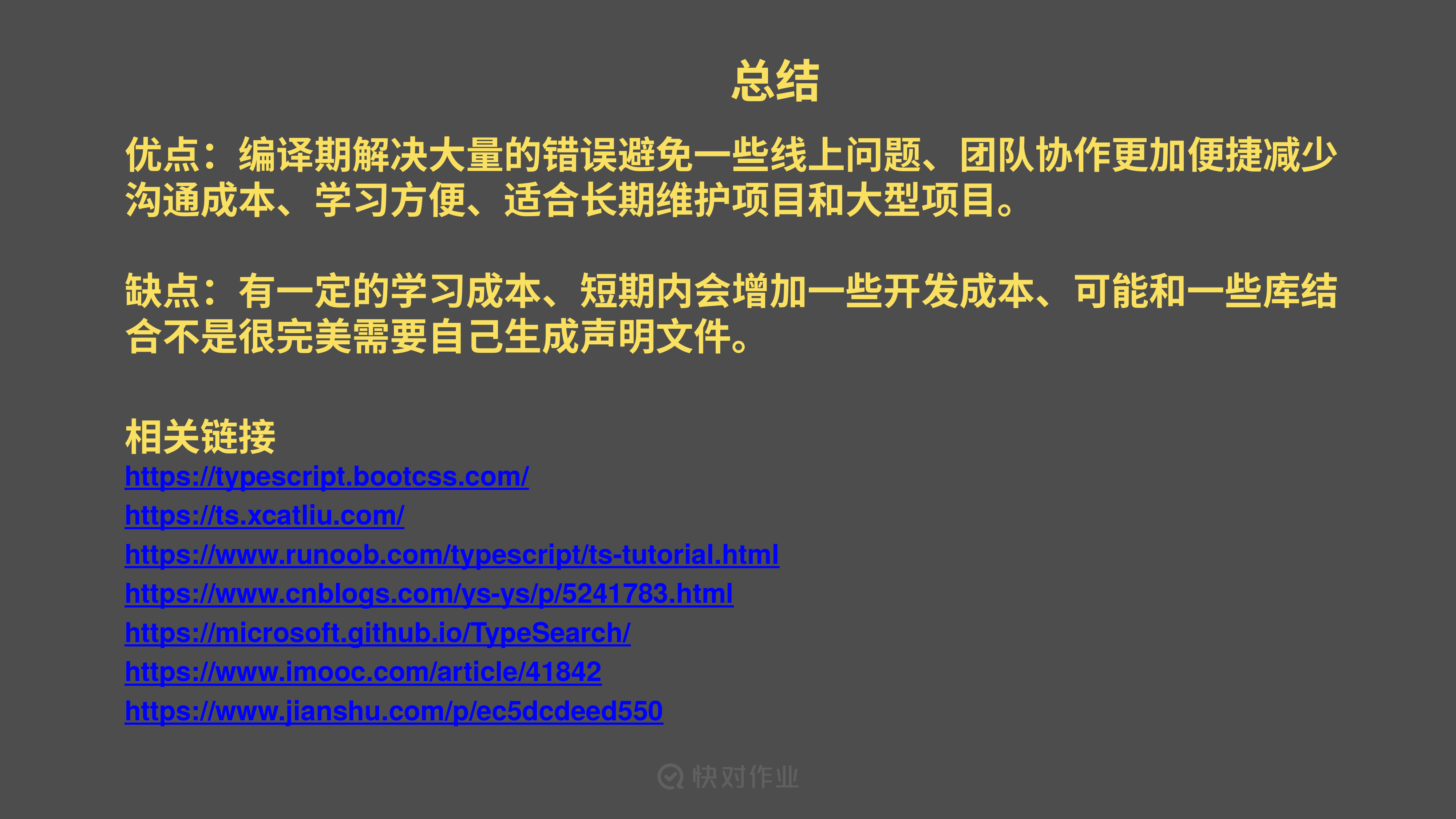

总结
优点：编译期解决大量的错误避免一些线上问题、团队协作更加便捷减少沟通成本、学习方便、适合长期维护项目和大型项目。

缺点：有一定的学习成本、短期内会增加一些开发成本、可能和一些库结合不是很完美需要自己生成声明文件。

相关链接
https://typescript.bootcss.com/
https://ts.xcatliu.com/
https://www.runoob.com/typescript/ts-tutorial.html
https://www.cnblogs.com/ys-ys/p/5241783.html
https://microsoft.github.io/TypeSearch/
https://www.imooc.com/article/41842
https://www.jianshu.com/p/ec5dcdeed550